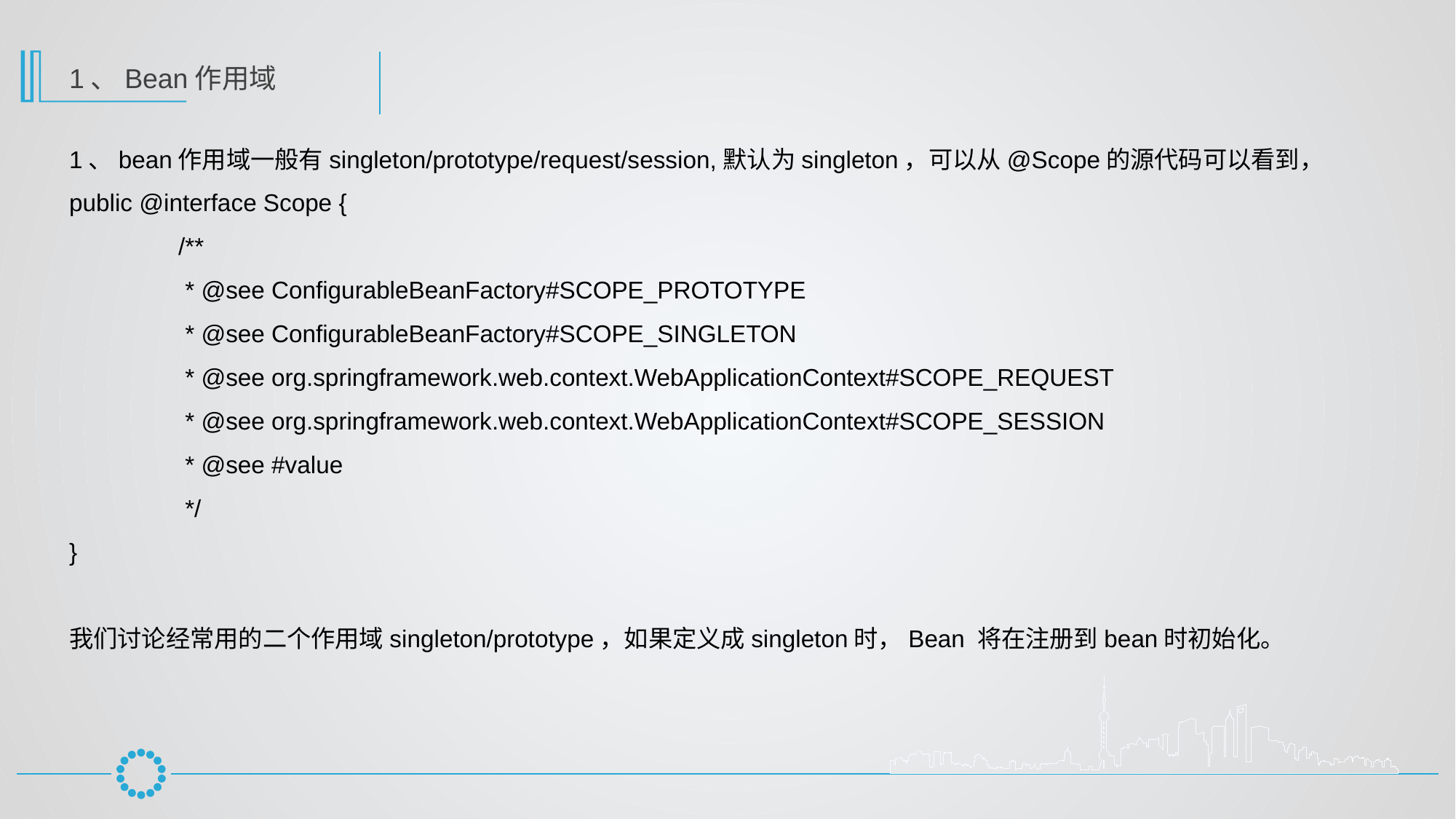

1、Bean作用域
1、bean作用域一般有singleton/prototype/request/session,默认为singleton，可以从@Scope的源代码可以看到，
public @interface Scope {
	/**
	 * @see ConfigurableBeanFactory#SCOPE_PROTOTYPE
	 * @see ConfigurableBeanFactory#SCOPE_SINGLETON
	 * @see org.springframework.web.context.WebApplicationContext#SCOPE_REQUEST
	 * @see org.springframework.web.context.WebApplicationContext#SCOPE_SESSION
	 * @see #value
	 */
}

我们讨论经常用的二个作用域singleton/prototype，如果定义成singleton时，Bean 将在注册到bean时初始化。
6